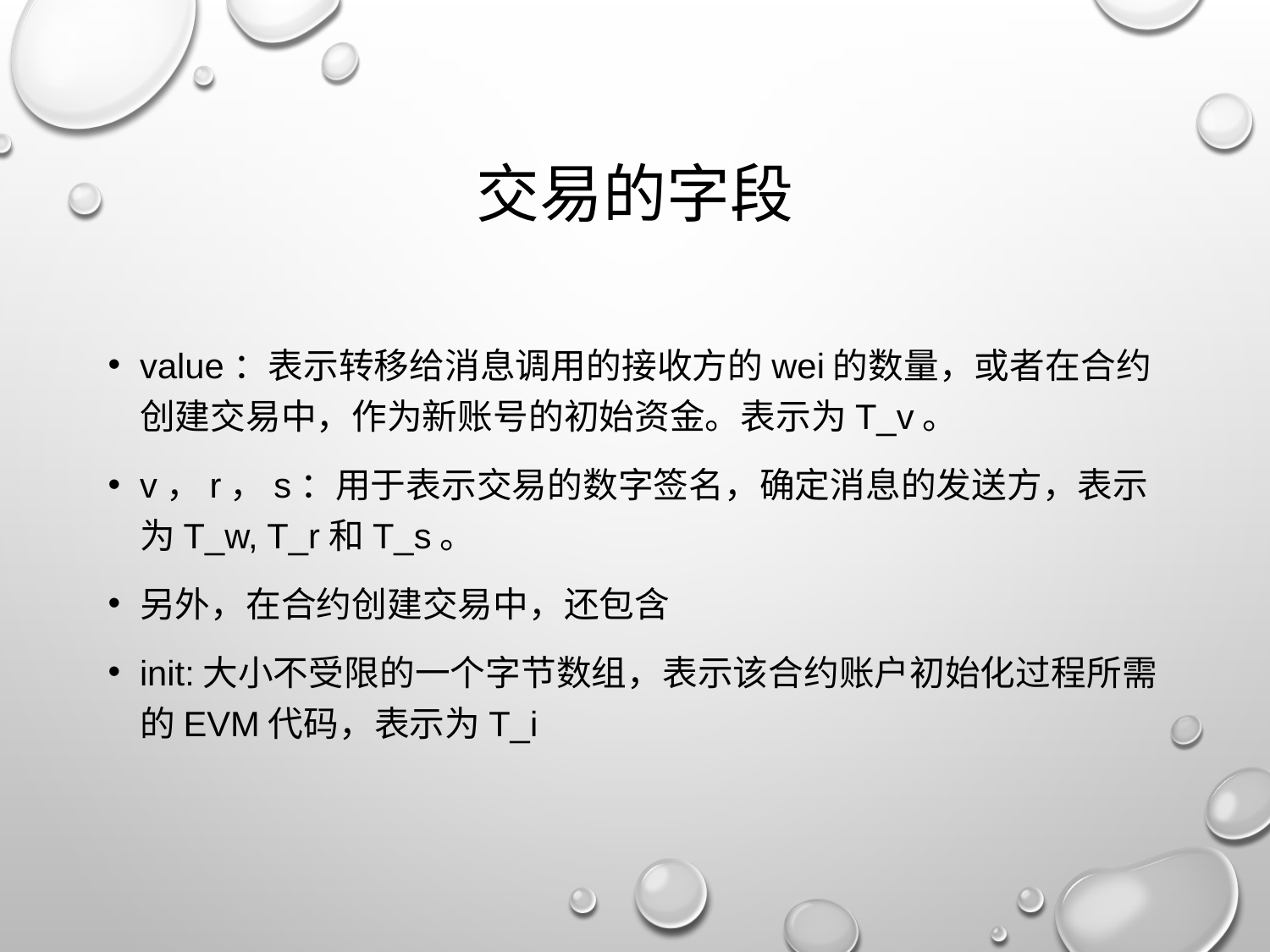

# 交易的字段
value：表示转移给消息调用的接收方的wei的数量，或者在合约创建交易中，作为新账号的初始资金。表示为T_v。
v，r，s：用于表示交易的数字签名，确定消息的发送方，表示为T_w, T_r和T_s。
另外，在合约创建交易中，还包含
init:大小不受限的一个字节数组，表示该合约账户初始化过程所需的EVM代码，表示为T_i